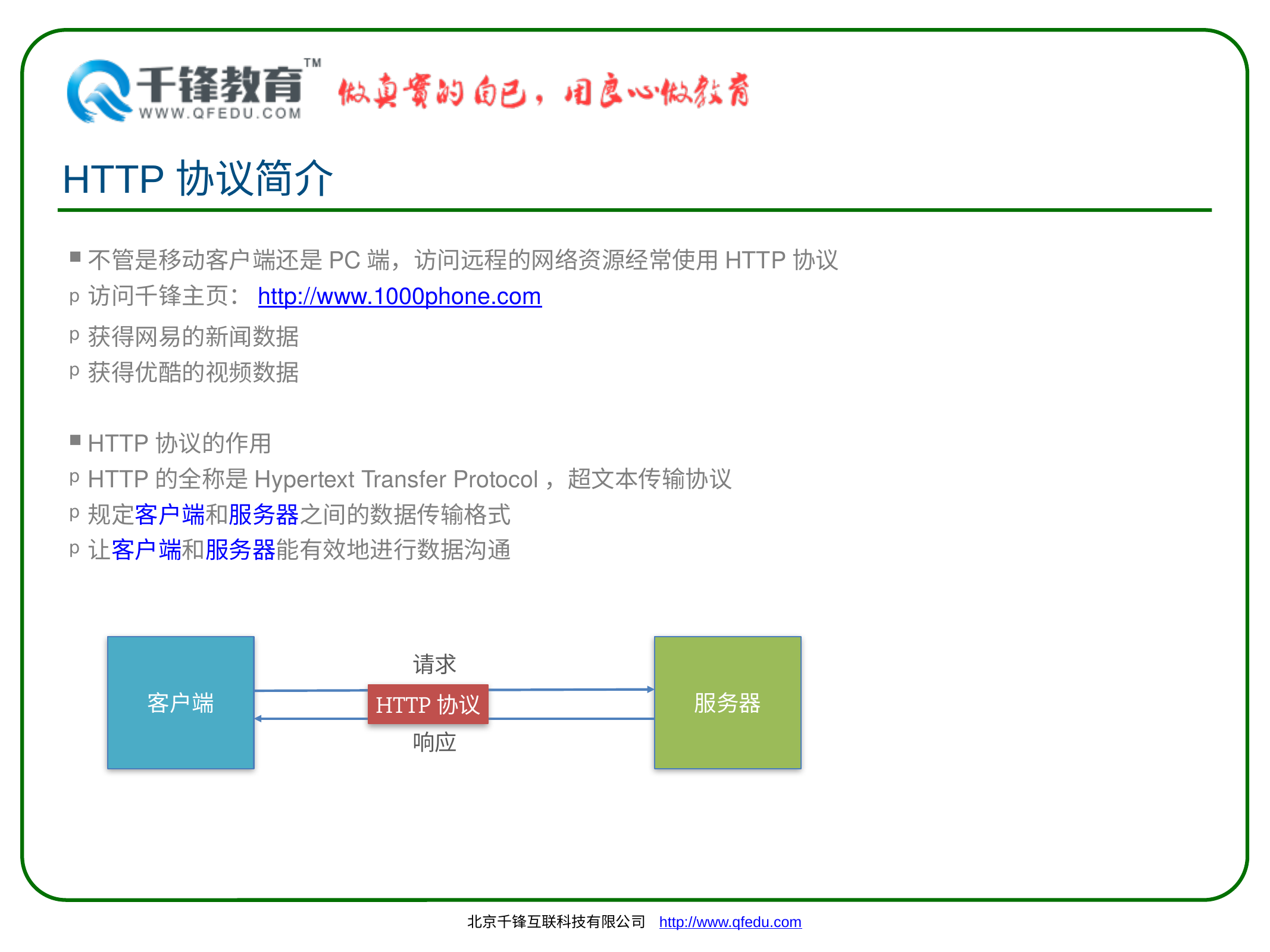

# HTTP协议简介
不管是移动客户端还是PC端，访问远程的网络资源经常使用HTTP协议
访问千锋主页：http://www.1000phone.com
获得网易的新闻数据
获得优酷的视频数据

HTTP协议的作用
HTTP的全称是Hypertext Transfer Protocol，超文本传输协议
规定客户端和服务器之间的数据传输格式
让客户端和服务器能有效地进行数据沟通

客户端

服务器
请求
HTTP协议

响应